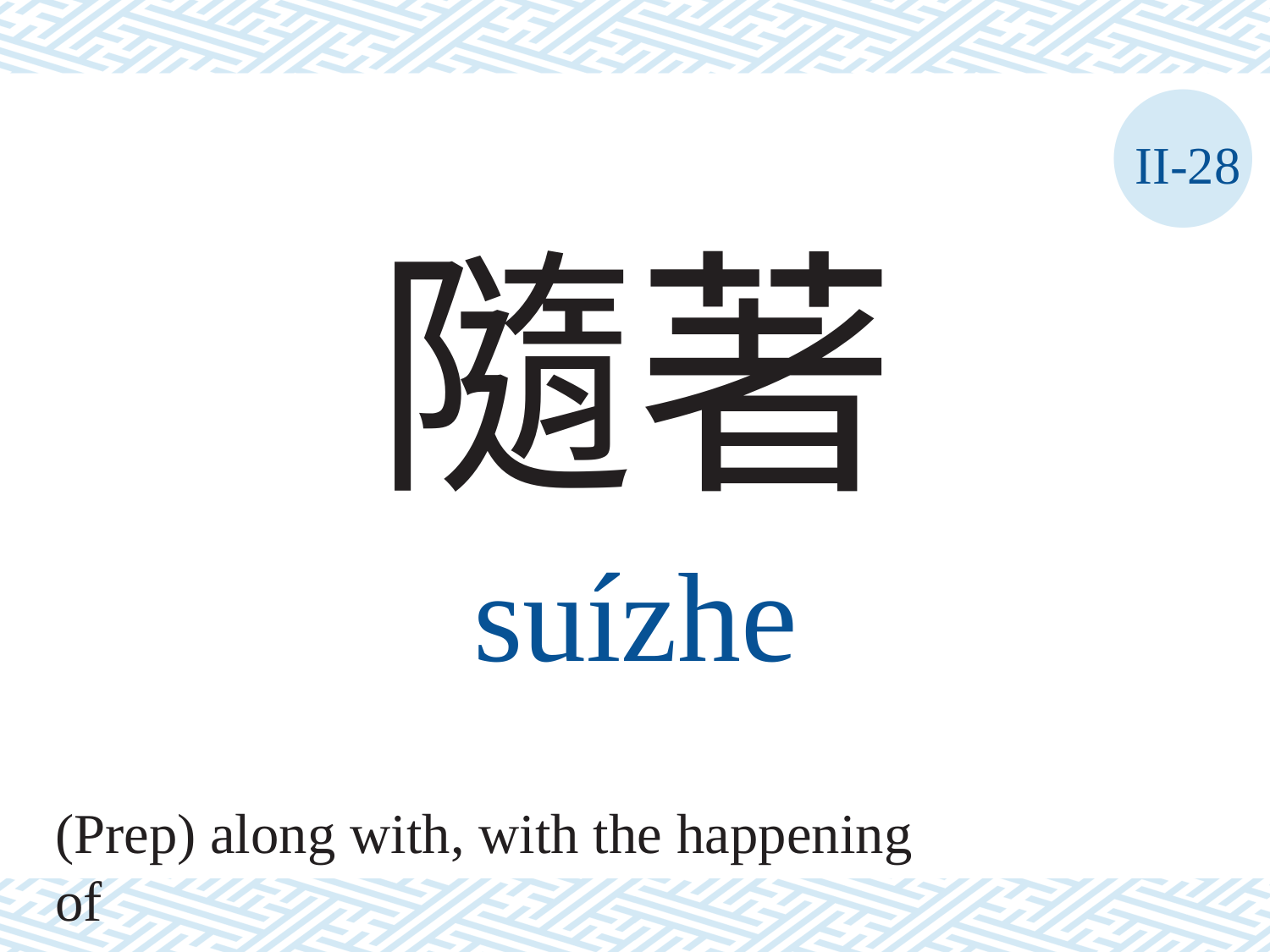

II-28
隨著
suízhe
(Prep) along with, with the happening of